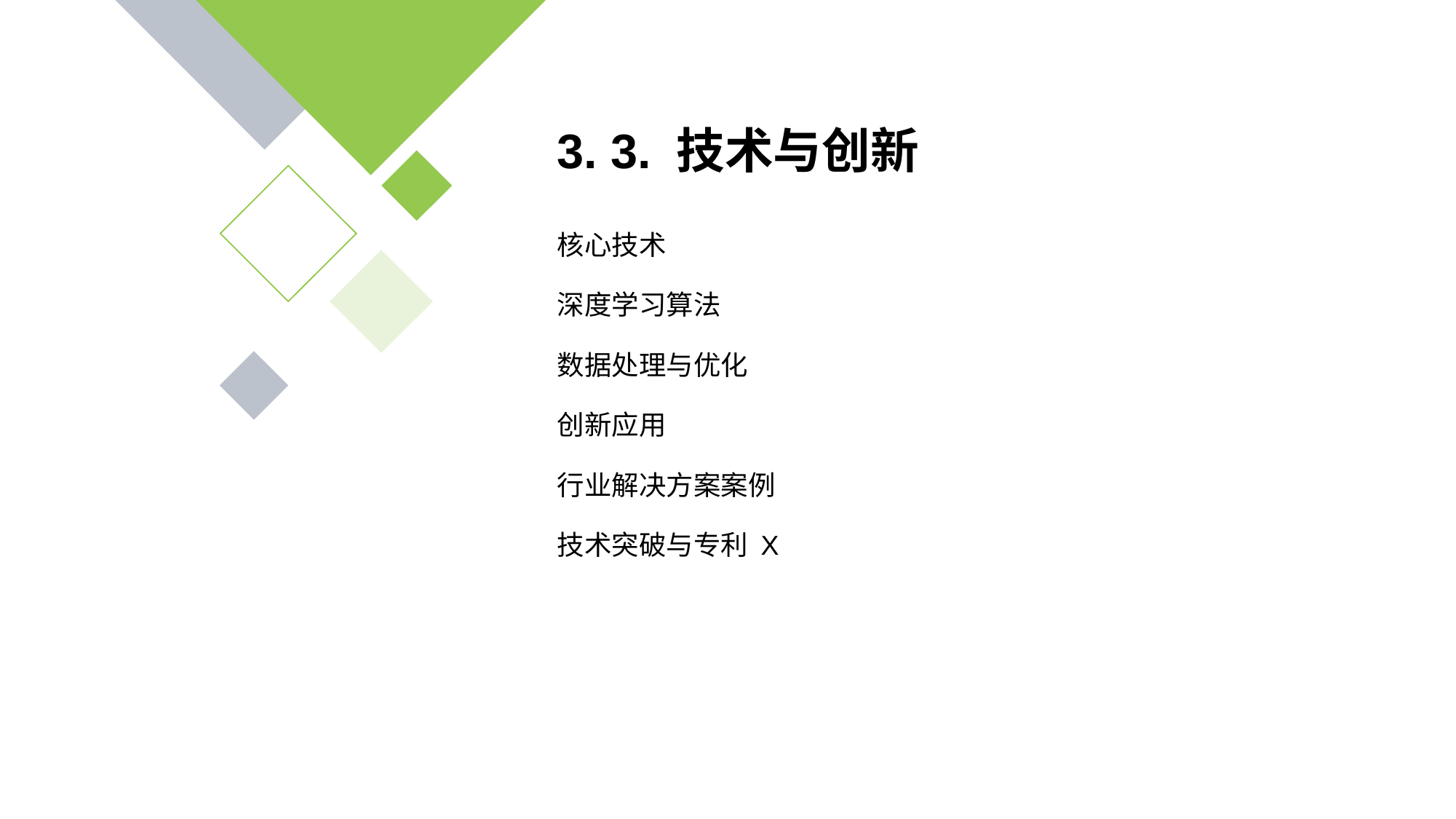

# 3. 3. 技术与创新
核心技术
深度学习算法
数据处理与优化
创新应用
行业解决方案案例
技术突破与专利 X